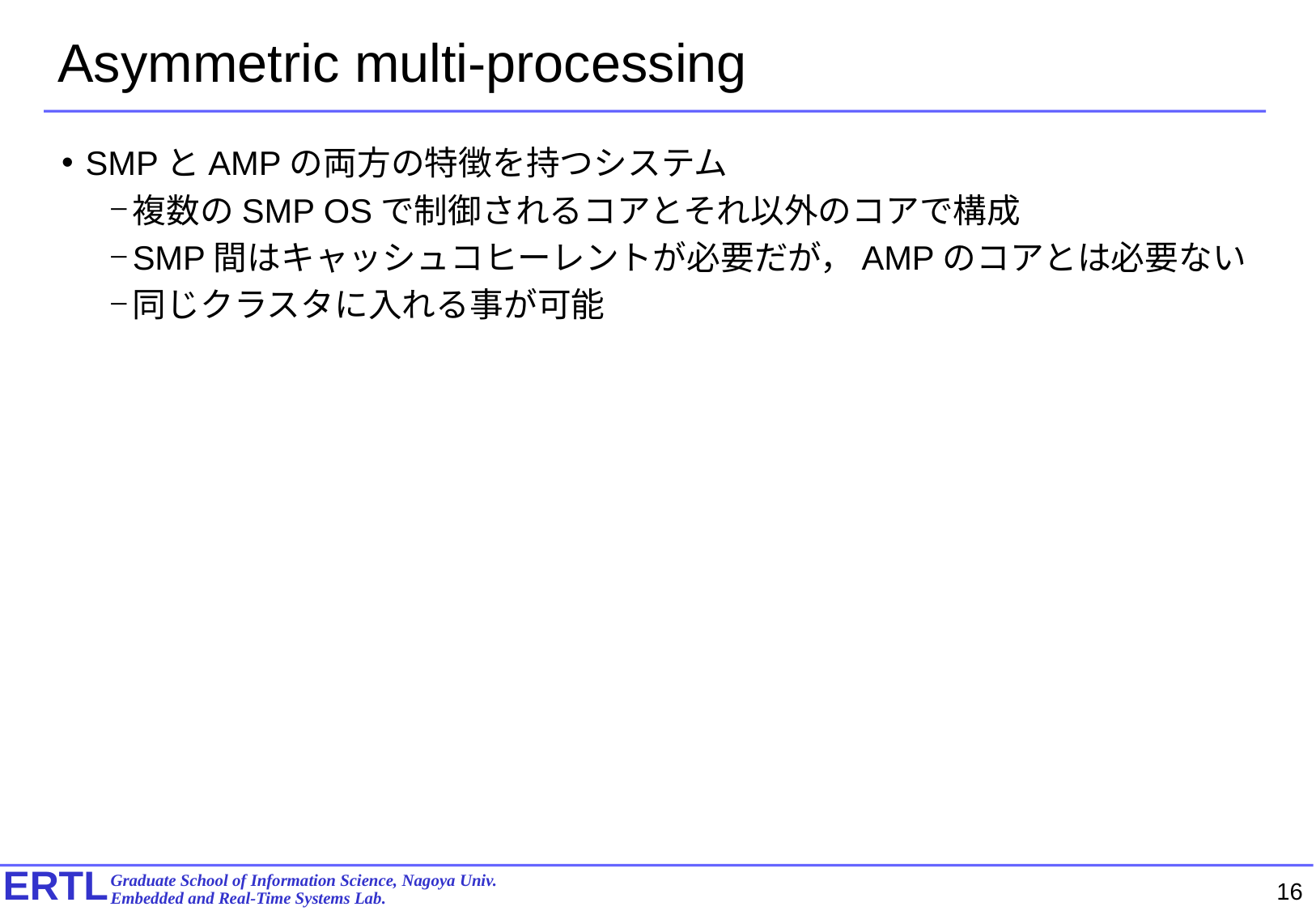

# Asymmetric multi-processing
SMPとAMPの両方の特徴を持つシステム
複数のSMP OSで制御されるコアとそれ以外のコアで構成
SMP間はキャッシュコヒーレントが必要だが，AMPのコアとは必要ない
同じクラスタに入れる事が可能

16